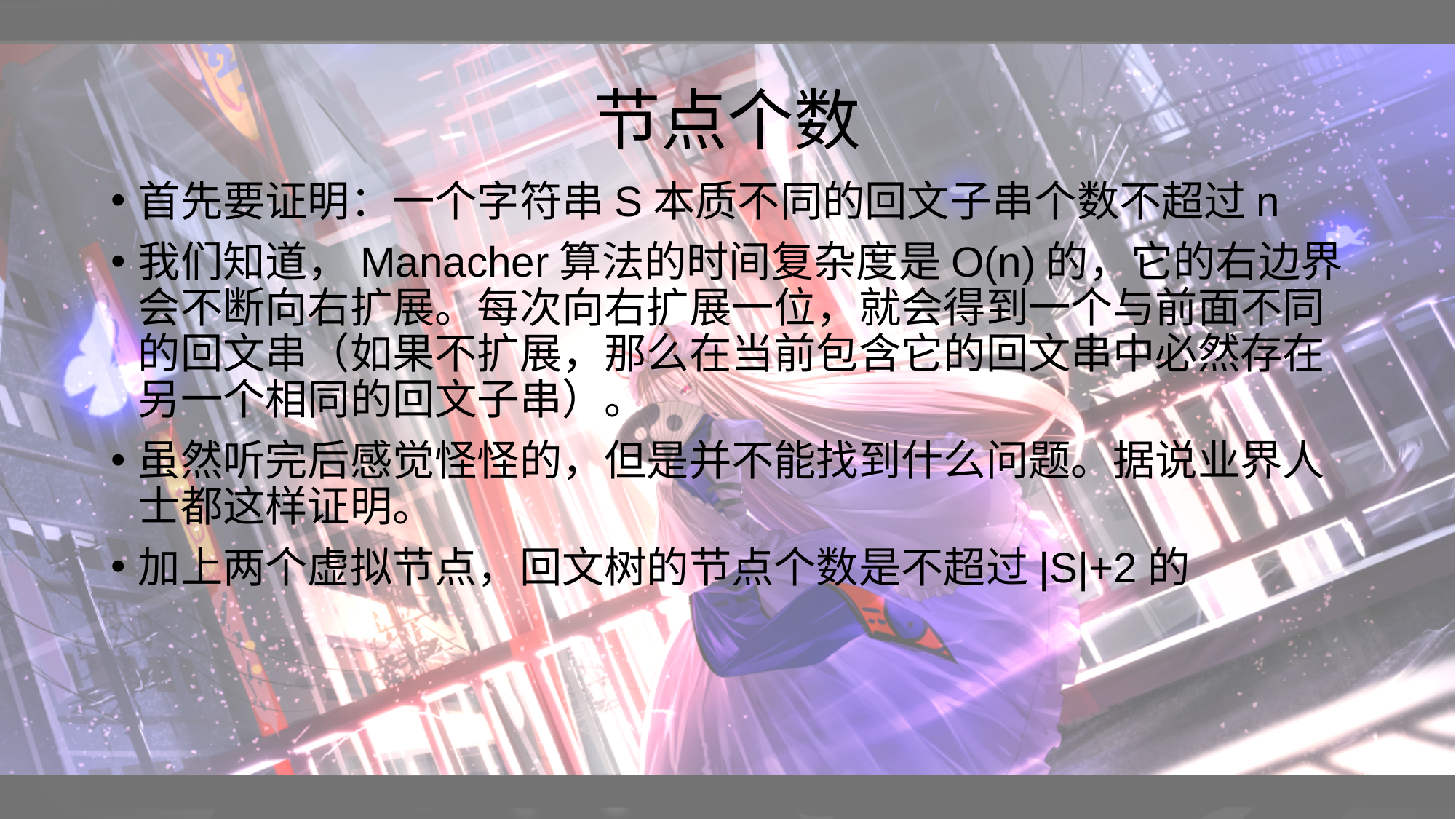

# 节点个数
首先要证明：一个字符串S本质不同的回文子串个数不超过n
我们知道，Manacher算法的时间复杂度是O(n)的，它的右边界会不断向右扩展。每次向右扩展一位，就会得到一个与前面不同的回文串（如果不扩展，那么在当前包含它的回文串中必然存在另一个相同的回文子串）。
虽然听完后感觉怪怪的，但是并不能找到什么问题。据说业界人士都这样证明。
加上两个虚拟节点，回文树的节点个数是不超过|S|+2的